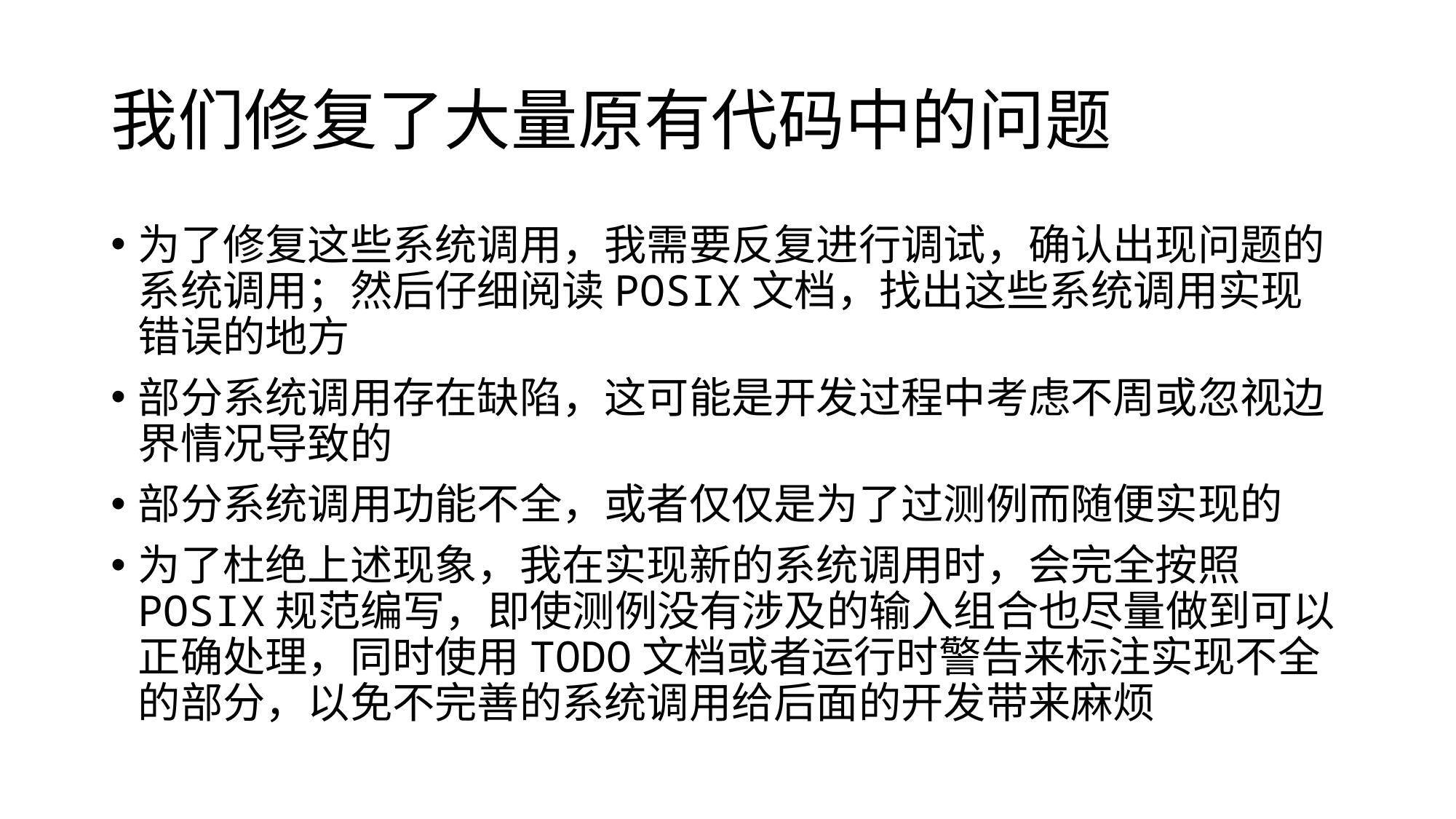

# 我们修复了大量原有代码中的问题
为了修复这些系统调用，我需要反复进行调试，确认出现问题的系统调用；然后仔细阅读POSIX文档，找出这些系统调用实现错误的地方
部分系统调用存在缺陷，这可能是开发过程中考虑不周或忽视边界情况导致的
部分系统调用功能不全，或者仅仅是为了过测例而随便实现的
为了杜绝上述现象，我在实现新的系统调用时，会完全按照POSIX规范编写，即使测例没有涉及的输入组合也尽量做到可以正确处理，同时使用TODO文档或者运行时警告来标注实现不全的部分，以免不完善的系统调用给后面的开发带来麻烦